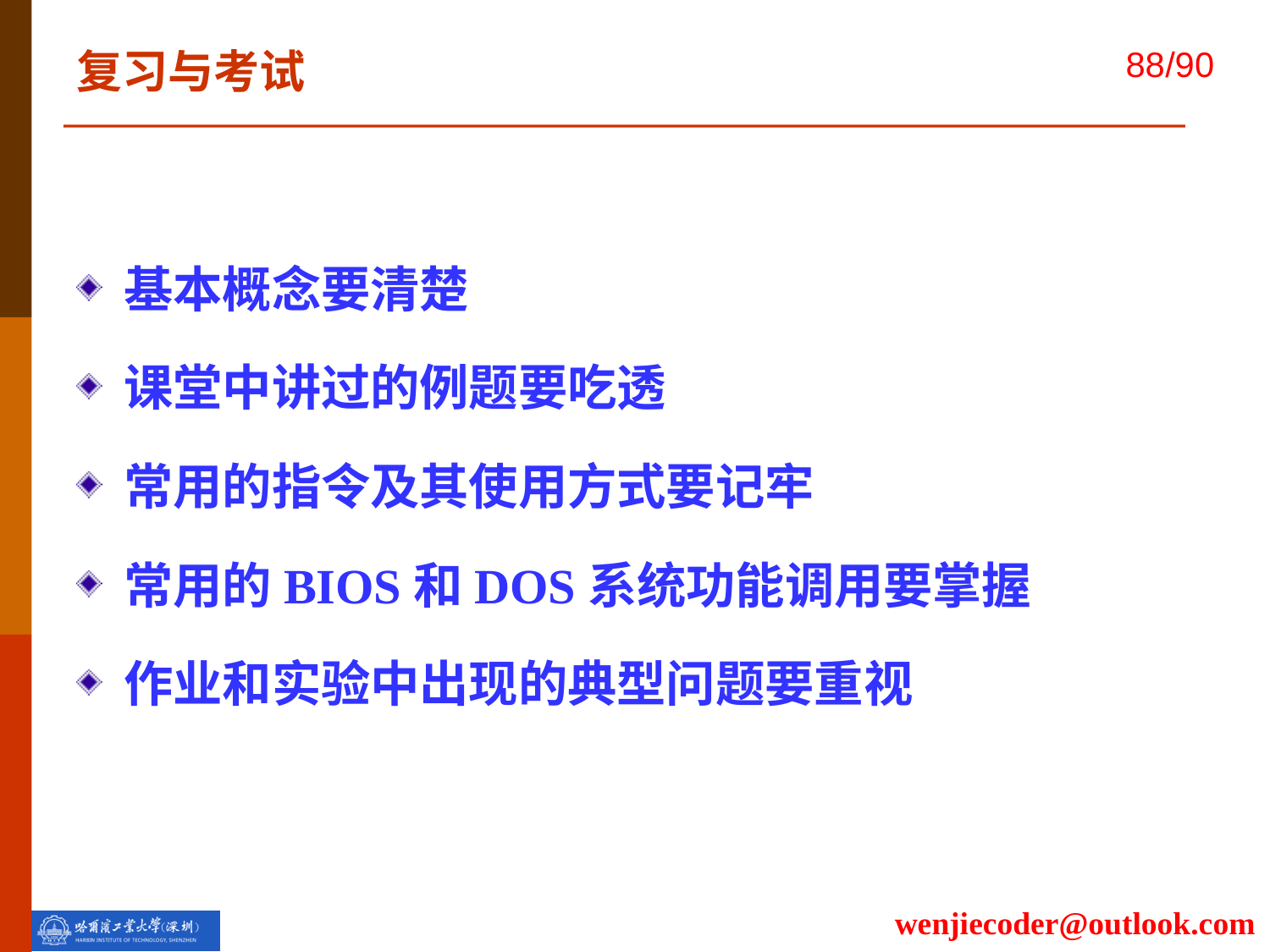

# 复习与考试
基本概念要清楚
课堂中讲过的例题要吃透
常用的指令及其使用方式要记牢
常用的BIOS和DOS系统功能调用要掌握
作业和实验中出现的典型问题要重视